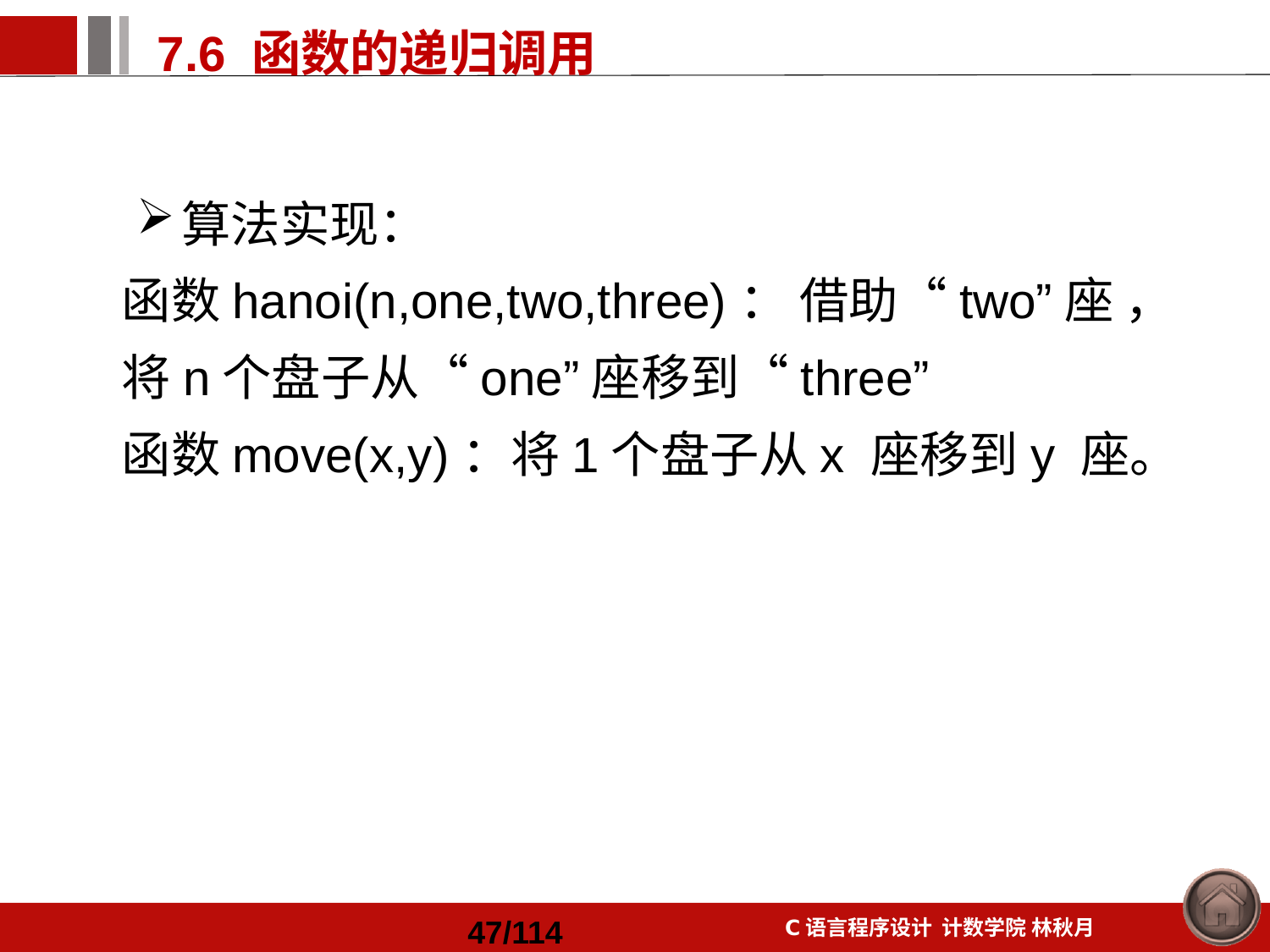

算法实现：
函数hanoi(n,one,two,three)： 借助“two”座 ，将n个盘子从“one”座移到“three”
函数move(x,y)：将1个盘子从x 座移到y 座。